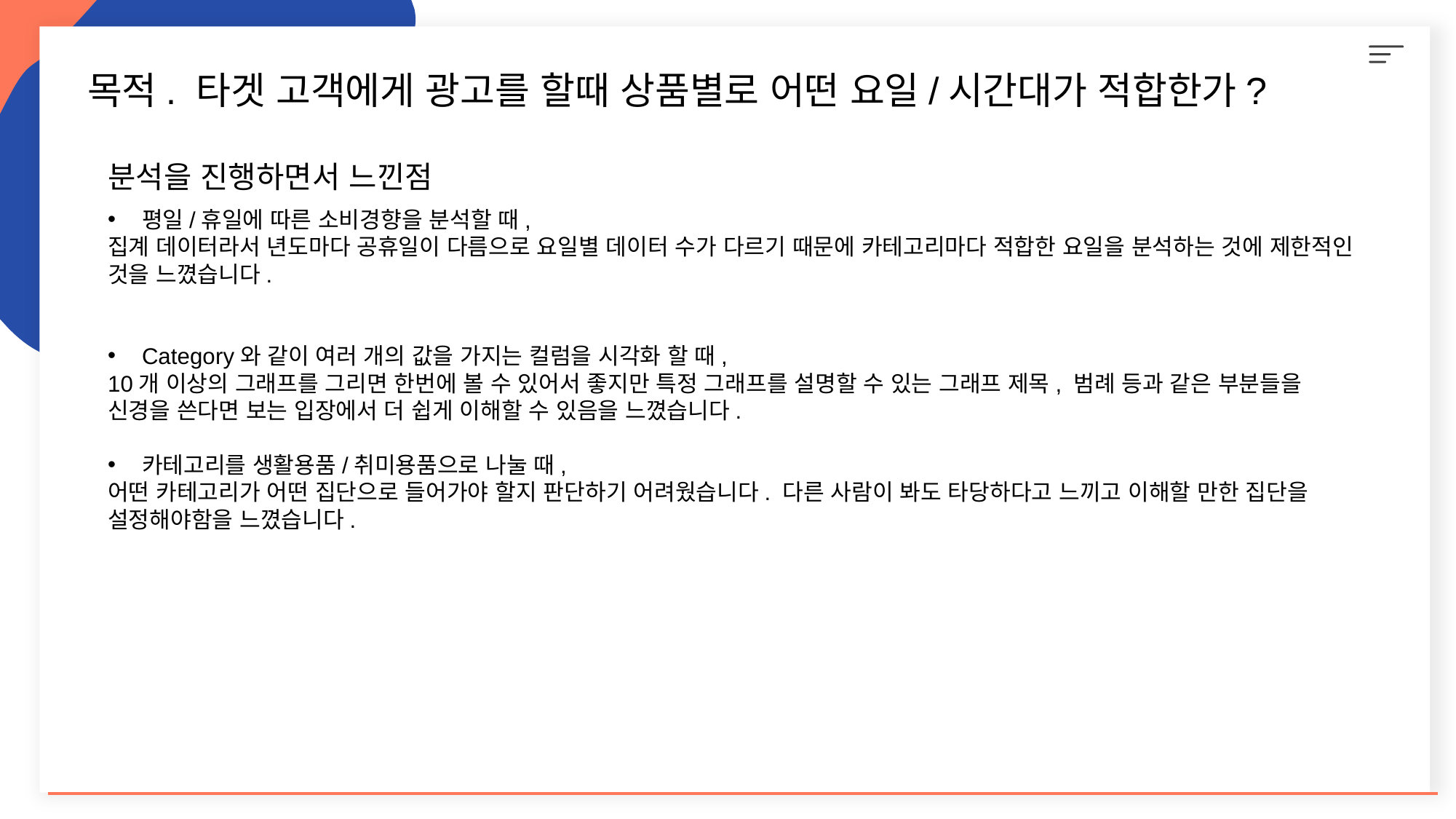

목적. 타겟 고객에게 광고를 할때 상품별로 어떤 요일/시간대가 적합한가?
분석을 진행하면서 느낀점
평일/휴일에 따른 소비경향을 분석할 때,
집계 데이터라서 년도마다 공휴일이 다름으로 요일별 데이터 수가 다르기 때문에 카테고리마다 적합한 요일을 분석하는 것에 제한적인 것을 느꼈습니다.

Category와 같이 여러 개의 값을 가지는 컬럼을 시각화 할 때,
10개 이상의 그래프를 그리면 한번에 볼 수 있어서 좋지만 특정 그래프를 설명할 수 있는 그래프 제목, 범례 등과 같은 부분들을 신경을 쓴다면 보는 입장에서 더 쉽게 이해할 수 있음을 느꼈습니다.

카테고리를 생활용품/취미용품으로 나눌 때,
어떤 카테고리가 어떤 집단으로 들어가야 할지 판단하기 어려웠습니다. 다른 사람이 봐도 타당하다고 느끼고 이해할 만한 집단을 설정해야함을 느꼈습니다.